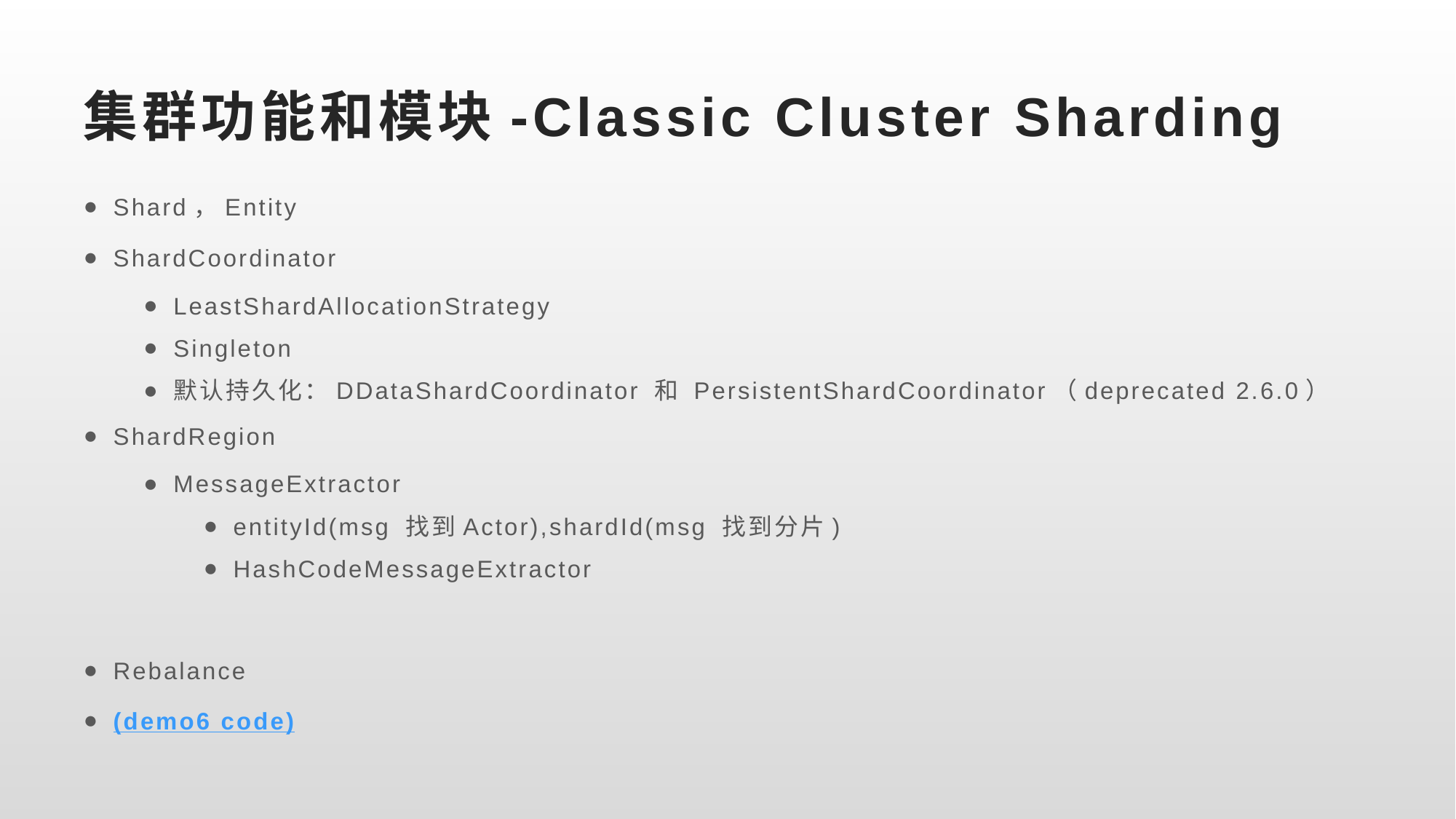

# 集群功能和模块-Classic Cluster Sharding
Shard，Entity
ShardCoordinator
LeastShardAllocationStrategy
Singleton
默认持久化：DDataShardCoordinator 和 PersistentShardCoordinator（deprecated 2.6.0）
ShardRegion
MessageExtractor
entityId(msg 找到Actor),shardId(msg 找到分片)
HashCodeMessageExtractor

Rebalance
(demo6 code)